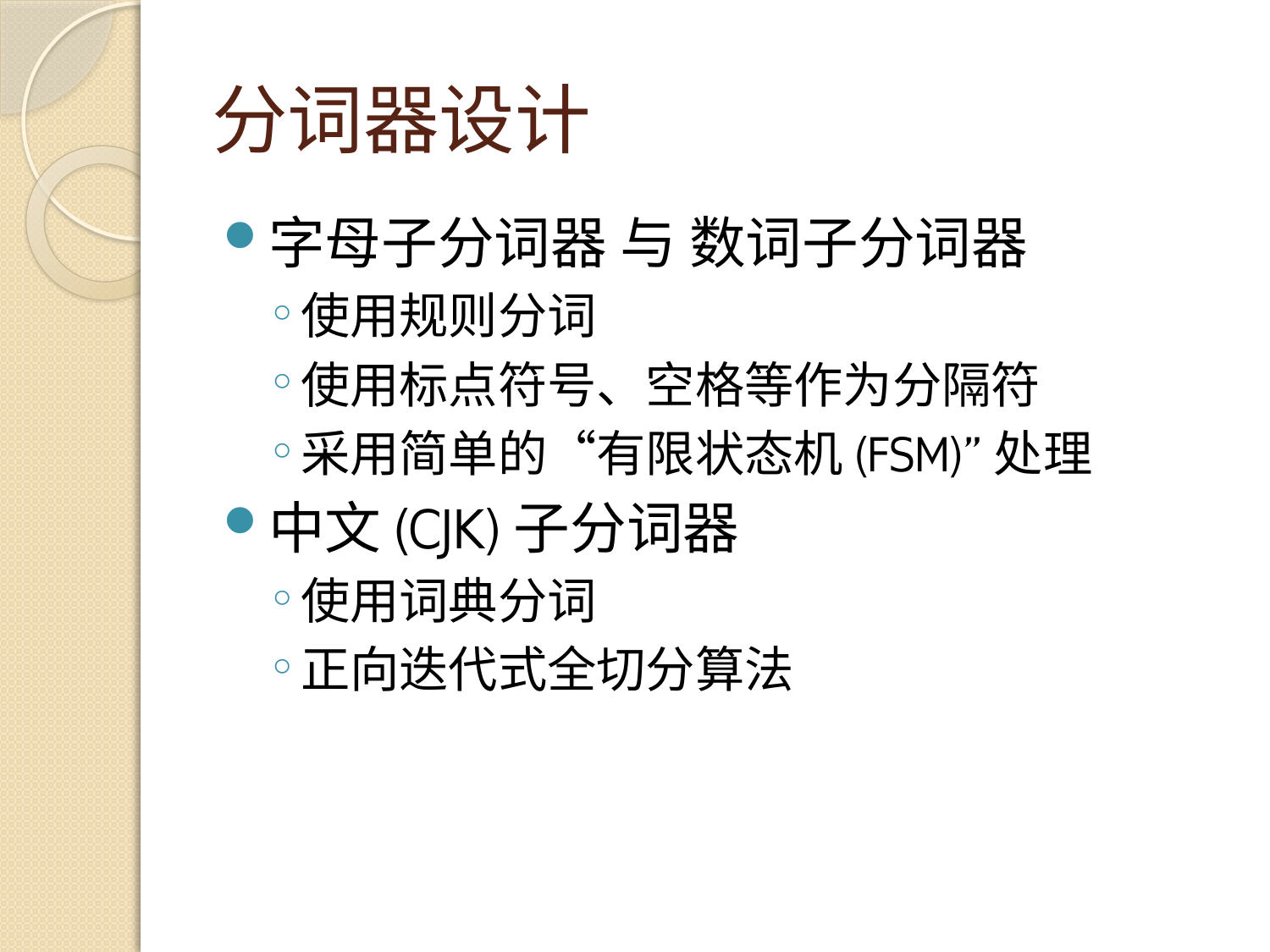

# 分词器设计
字母子分词器 与 数词子分词器
使用规则分词
使用标点符号、空格等作为分隔符
采用简单的“有限状态机(FSM)”处理
中文(CJK)子分词器
使用词典分词
正向迭代式全切分算法